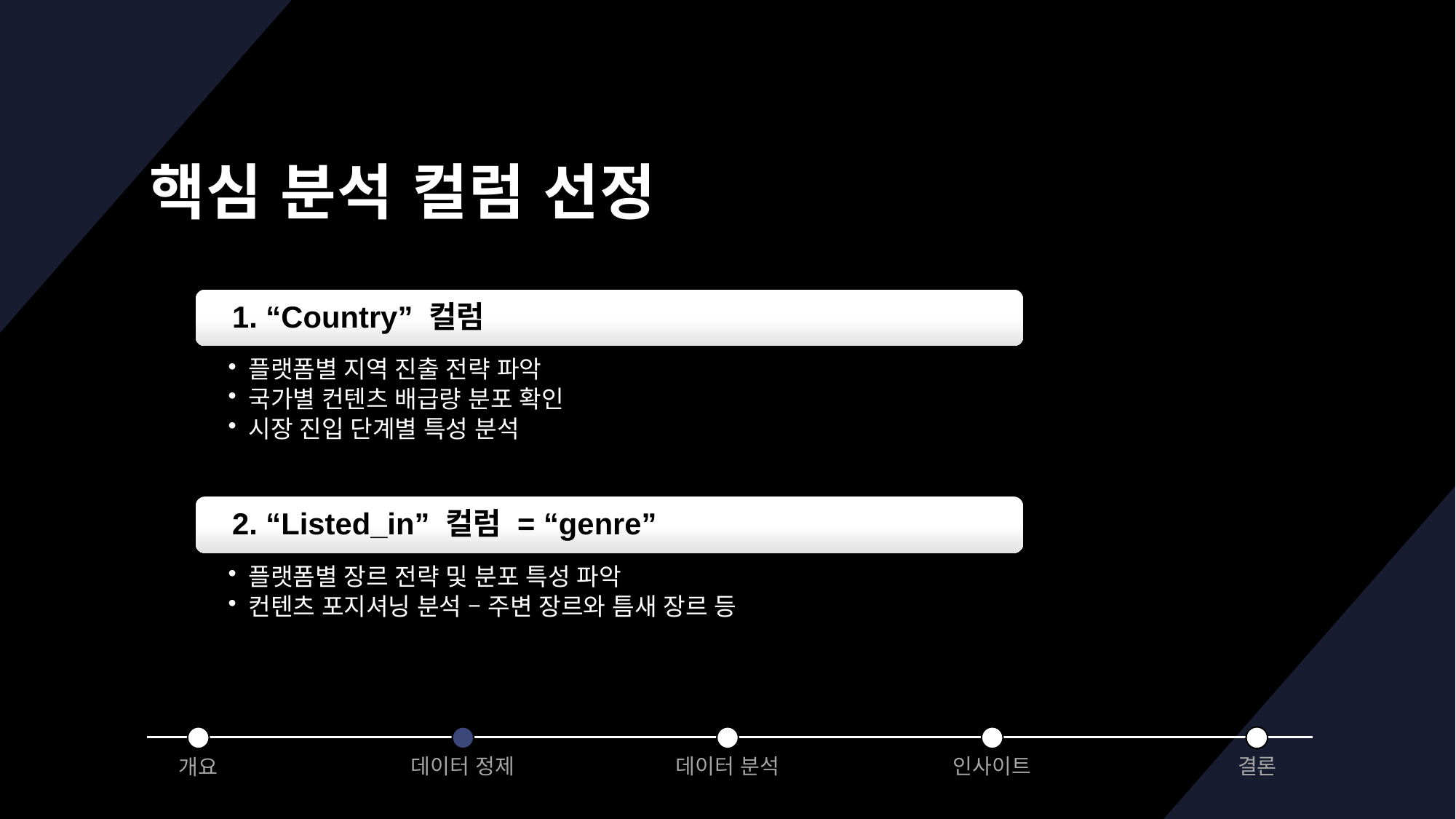

# 핵심 분석 컬럼 선정
플랫폼별 지역 진출 전략 파악
국가별 컨텐츠 배급량 분포 확인
시장 진입 단계별 특성 분석
1. “Country” 컬럼
플랫폼별 장르 전략 및 분포 특성 파악
컨텐츠 포지셔닝 분석 – 주변 장르와 틈새 장르 등

2. “Listed_in” 컬럼 = “genre”

데이터 정제
데이터 분석
인사이트
결론
개요